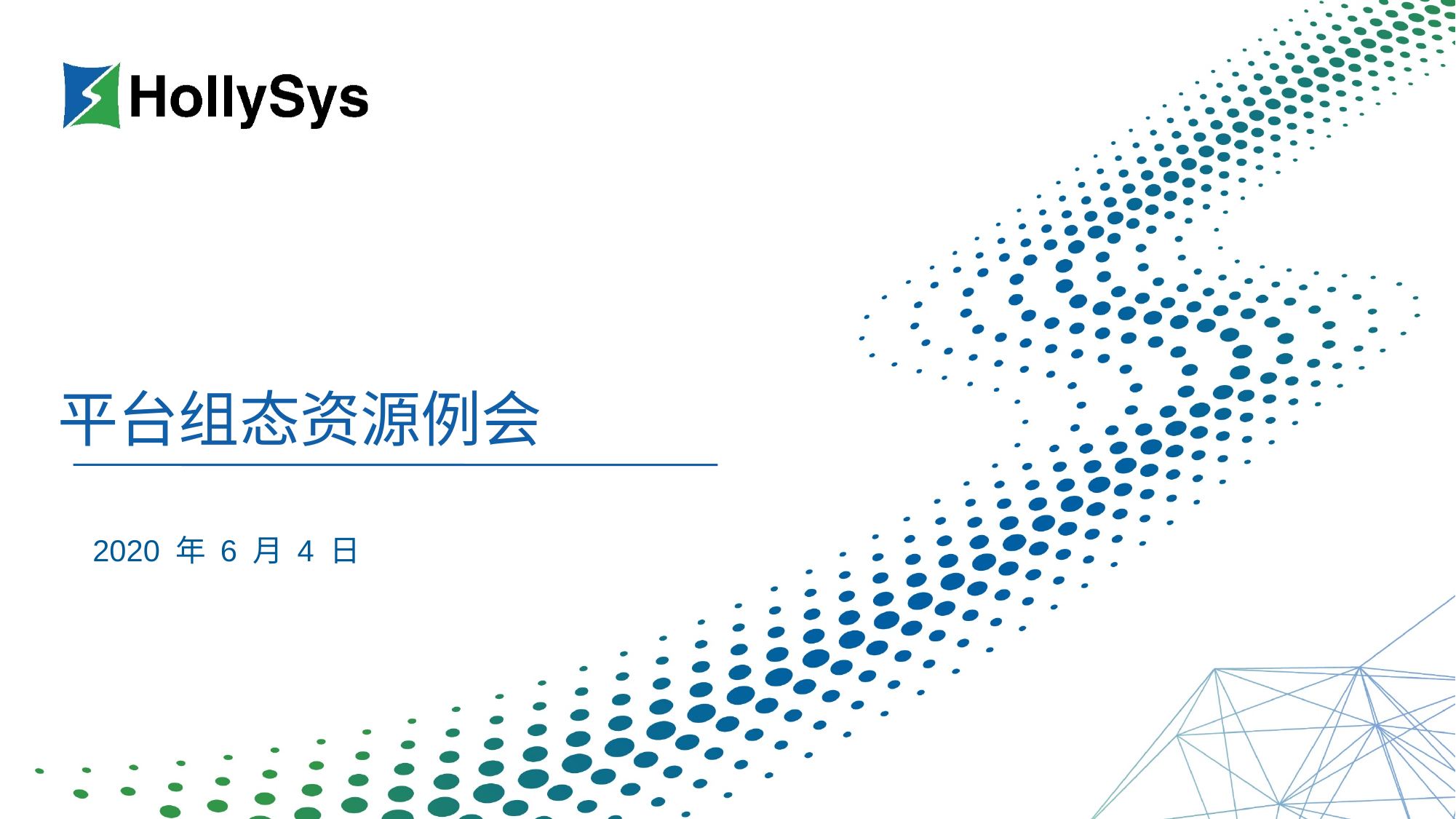

平台组态资源例会
2020 年 6 月 4 日